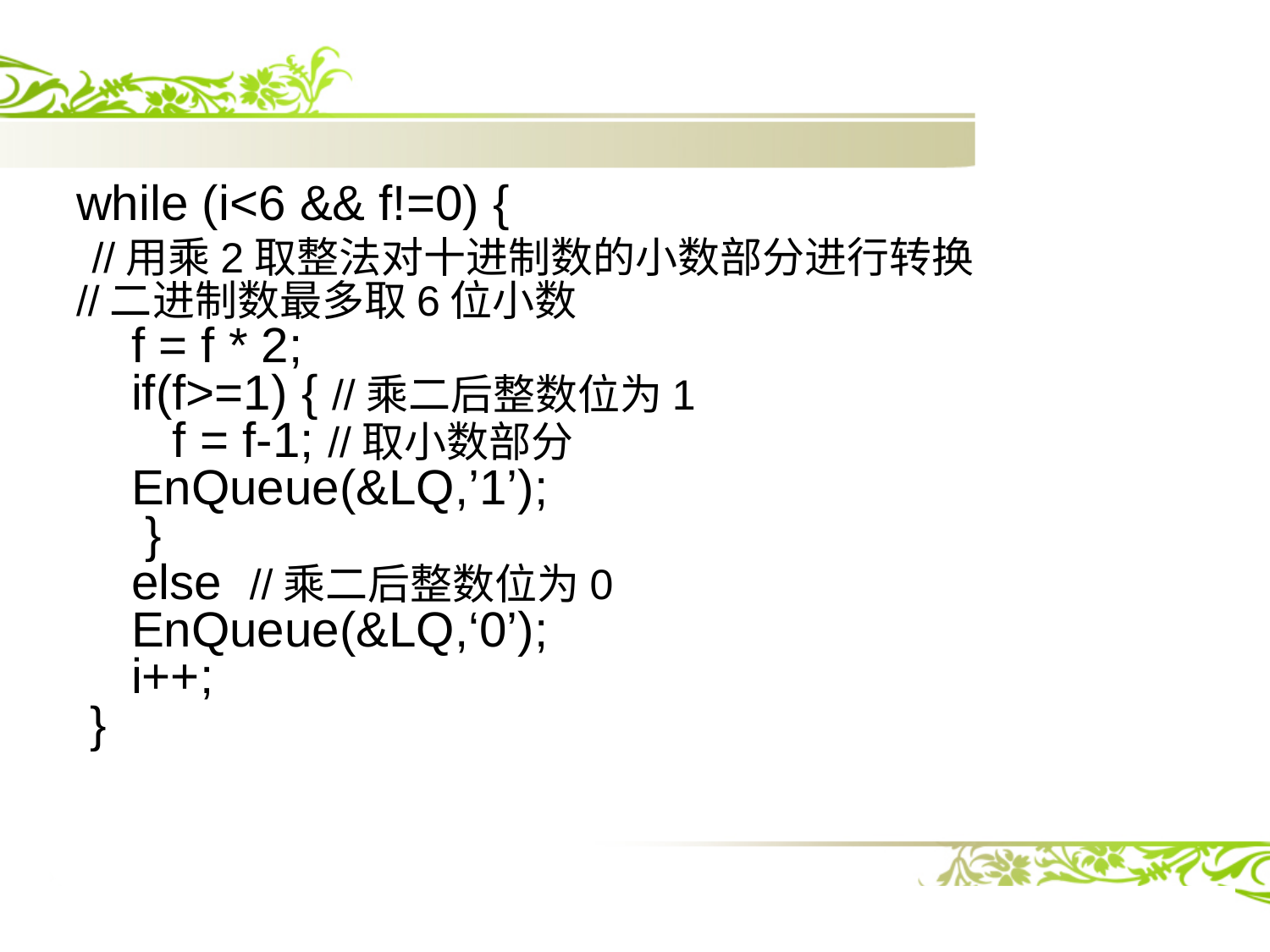

while (i<6 && f!=0) {
 //用乘2取整法对十进制数的小数部分进行转换
//二进制数最多取6位小数
    f = f * 2;
    if(f>=1) { //乘二后整数位为1
       f = f-1; //取小数部分
    EnQueue(&LQ,’1’);
     }
    else  //乘二后整数位为0
    EnQueue(&LQ,‘0’);
    i++;
 }